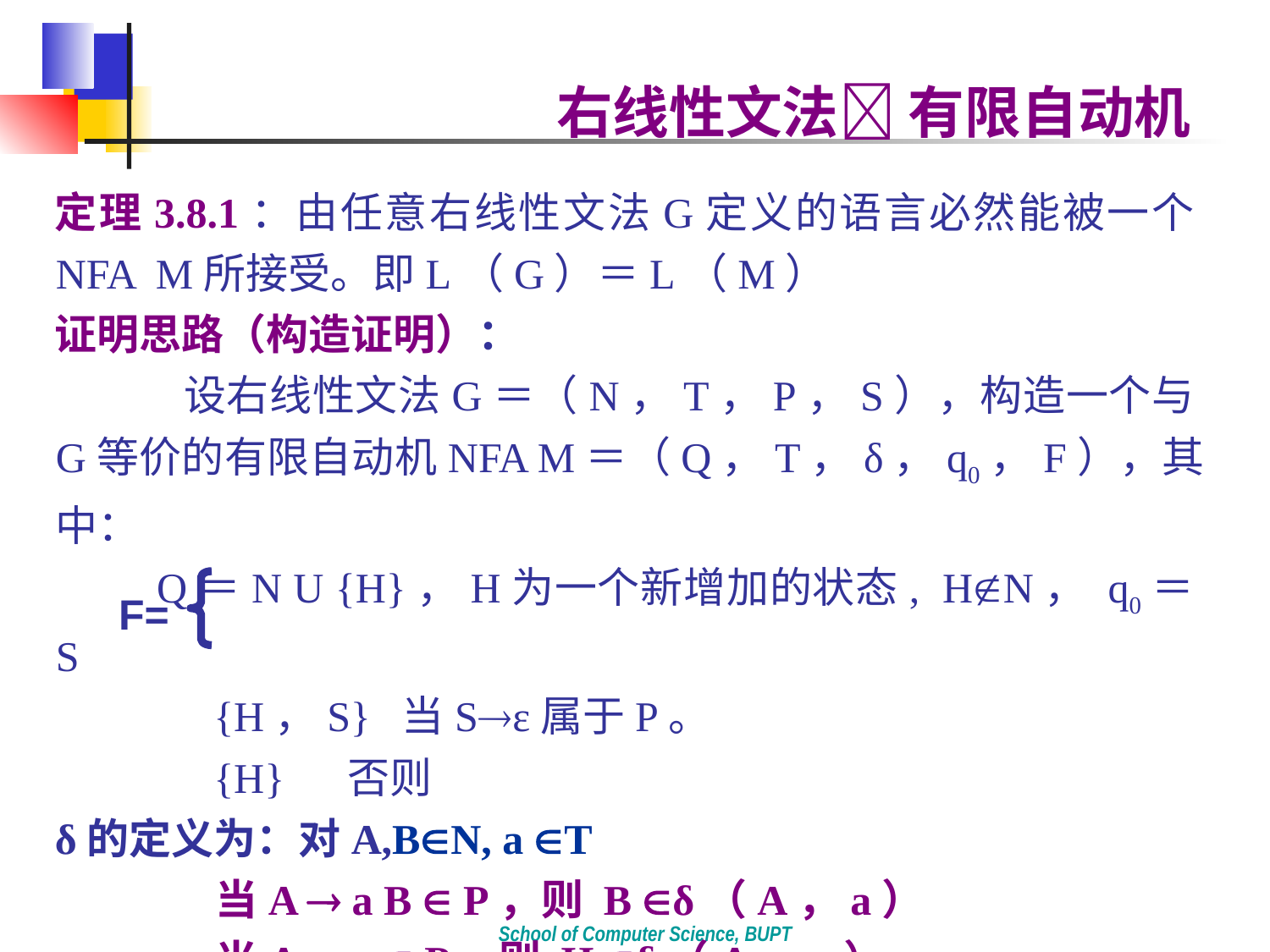

右线性文法⇒ 有限自动机
定理3.8.1：由任意右线性文法G定义的语言必然能被一个NFA  M所接受。即L（G）＝L（M）
证明思路（构造证明）：
		设右线性文法G＝（N，T，P，S），构造一个与G等价的有限自动机NFA M＝（Q，T，δ，q0，F），其中：
         Q＝N U {H}，H为一个新增加的状态,  H∉N， q0＝S
               {H，S}  当S→ε属于P。
               {H}     否则
δ的定义为：对A,B∈N, a ∈T
当A → a B ∈ P，则 B ∈δ（A，a）
当A → a ∈ P,   则 H ∈δ（A，a）
对于任意输入，δ（H，a）＝φ。

F=

School of Computer Science, BUPT
28